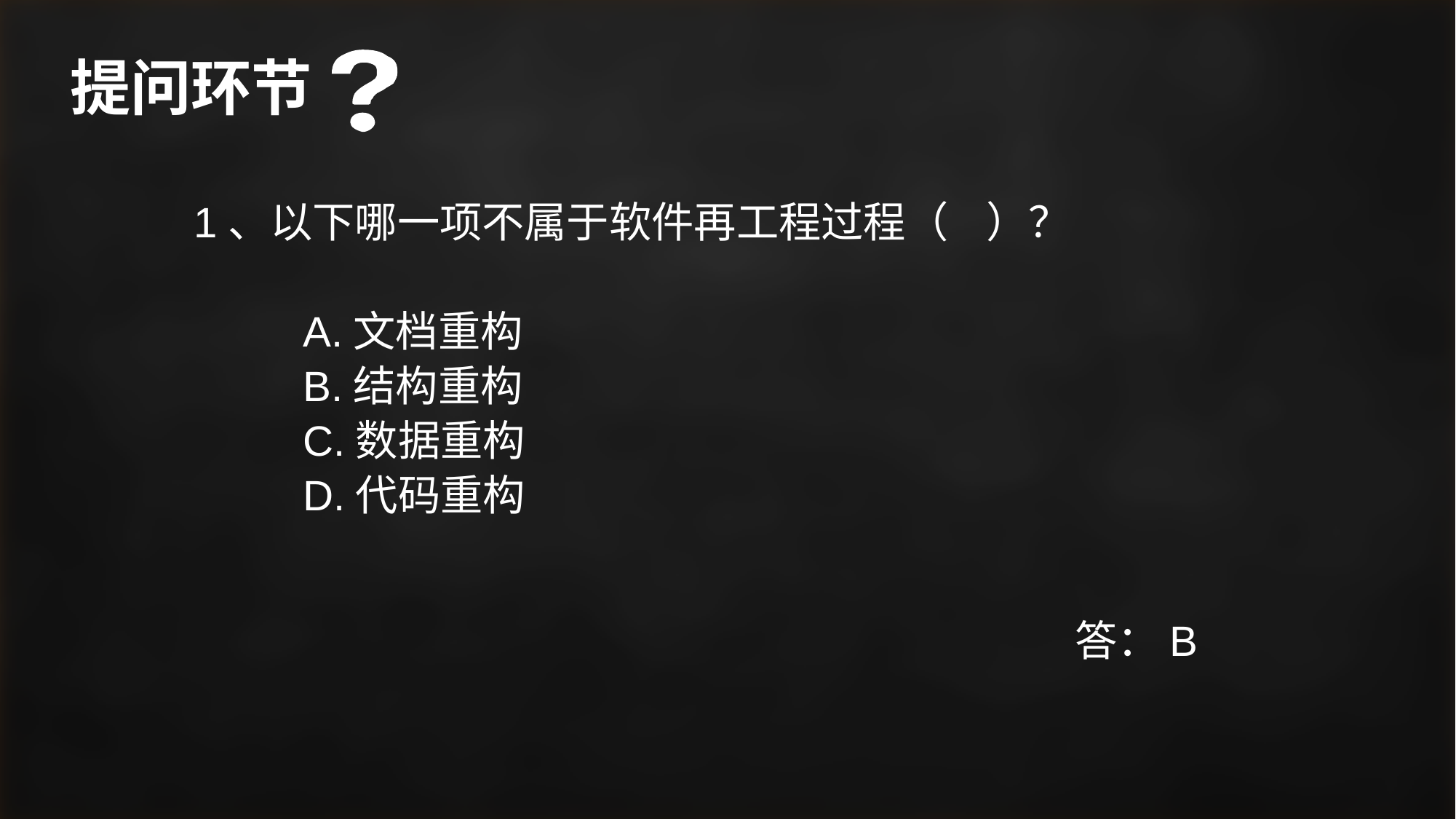

# 提问环节

1、以下哪一项不属于软件再工程过程（    ）？

	A.文档重构
	B.结构重构
	C.数据重构
	D.代码重构
答：B